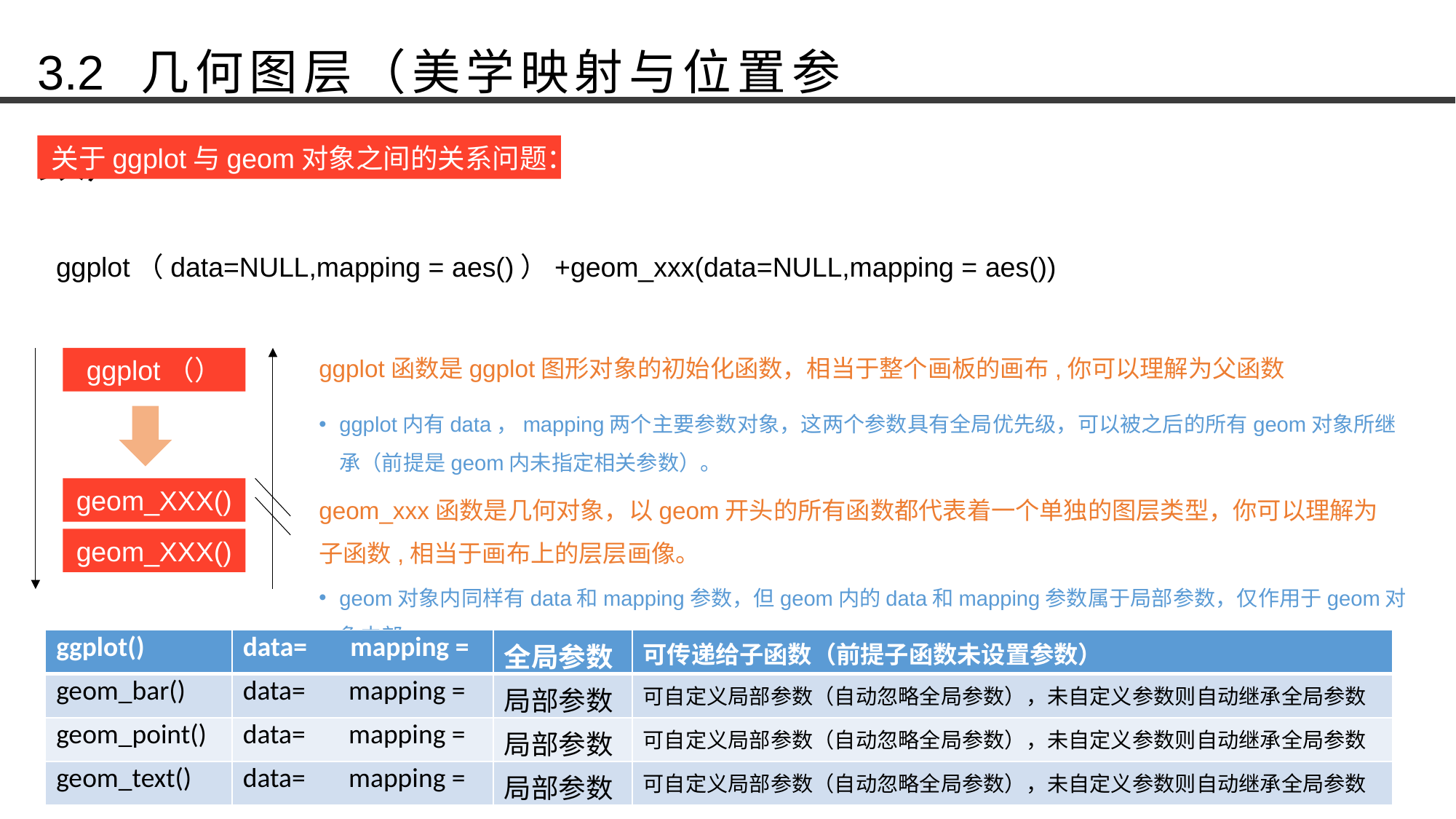

3.2 几何图层（美学映射与位置参数）
关于ggplot与geom对象之间的关系问题：
ggplot（data=NULL,mapping = aes()）+geom_xxx(data=NULL,mapping = aes())
ggplot（）
ggplot函数是ggplot图形对象的初始化函数，相当于整个画板的画布,你可以理解为父函数
ggplot内有data，mapping两个主要参数对象，这两个参数具有全局优先级，可以被之后的所有geom对象所继承（前提是geom内未指定相关参数）。

geom_xxx函数是几何对象，以geom开头的所有函数都代表着一个单独的图层类型，你可以理解为子函数,相当于画布上的层层画像。
geom_XXX()
geom_XXX()
geom对象内同样有data和mapping参数，但geom内的data和mapping参数属于局部参数，仅作用于geom对象内部。
| ggplot() | data= mapping = | 全局参数 | 可传递给子函数（前提子函数未设置参数） |
| --- | --- | --- | --- |
| geom\_bar() | data= mapping = | 局部参数 | 可自定义局部参数（自动忽略全局参数），未自定义参数则自动继承全局参数 |
| geom\_point() | data= mapping = | 局部参数 | 可自定义局部参数（自动忽略全局参数），未自定义参数则自动继承全局参数 |
| geom\_text() | data= mapping = | 局部参数 | 可自定义局部参数（自动忽略全局参数），未自定义参数则自动继承全局参数 |